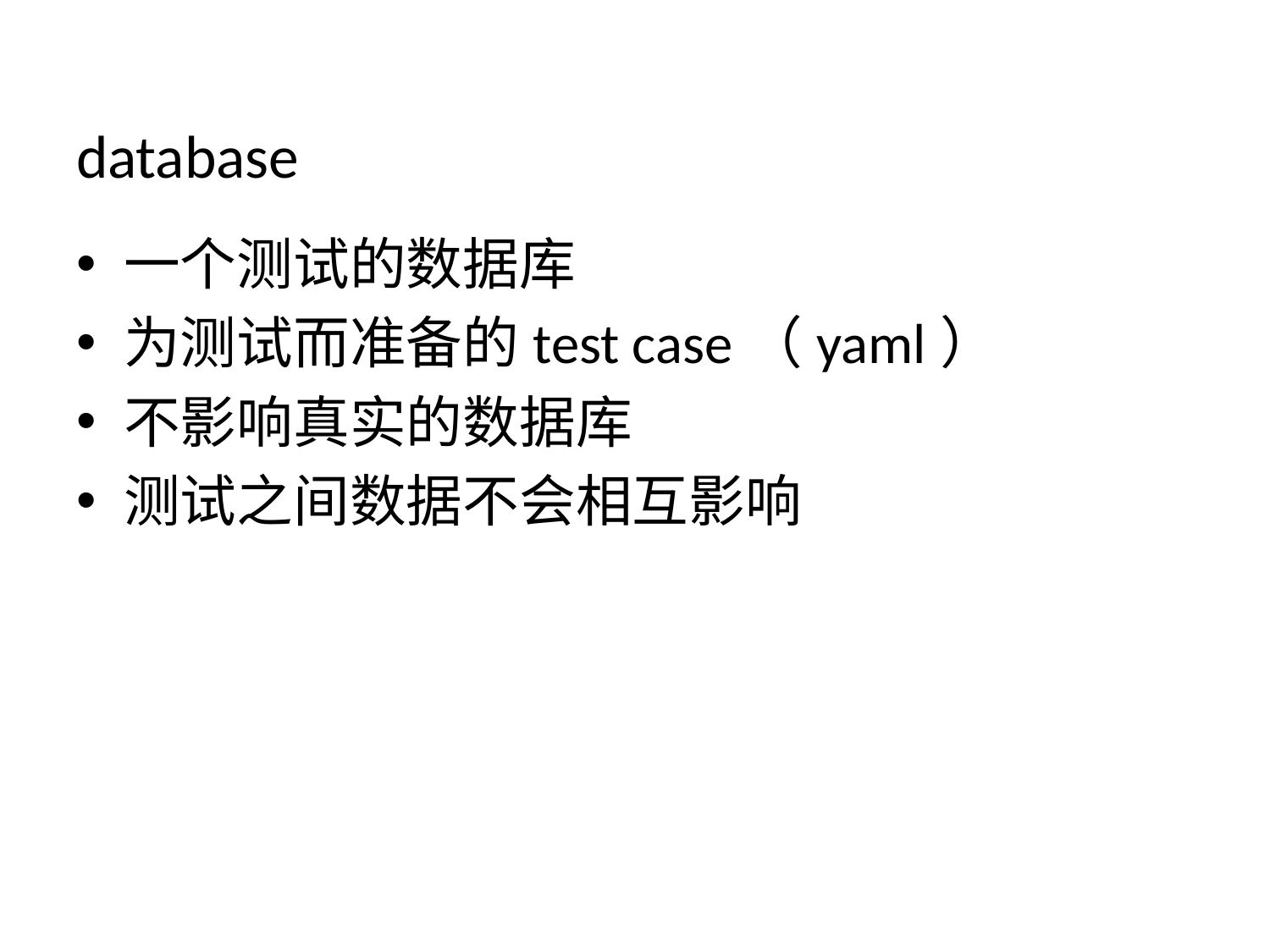

# database
一个测试的数据库
为测试而准备的test case（yaml）
不影响真实的数据库
测试之间数据不会相互影响